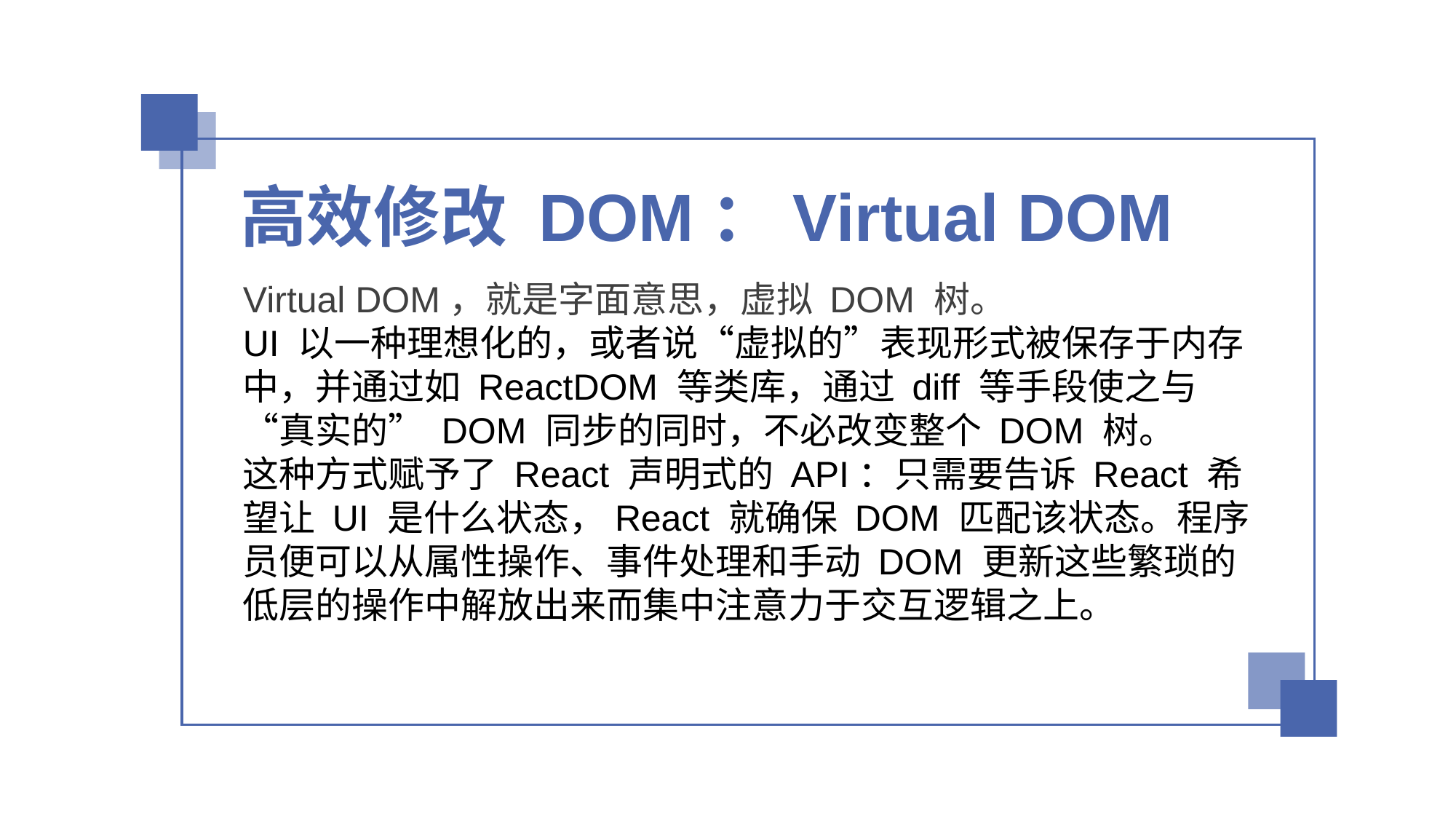

高效修改 DOM：Virtual DOM
Virtual DOM，就是字面意思，虚拟 DOM 树。
UI 以一种理想化的，或者说“虚拟的”表现形式被保存于内存中，并通过如 ReactDOM 等类库，通过 diff 等手段使之与“真实的” DOM 同步的同时，不必改变整个 DOM 树。
这种方式赋予了 React 声明式的 API：只需要告诉 React 希望让 UI 是什么状态，React 就确保 DOM 匹配该状态。程序员便可以从属性操作、事件处理和手动 DOM 更新这些繁琐的低层的操作中解放出来而集中注意力于交互逻辑之上。